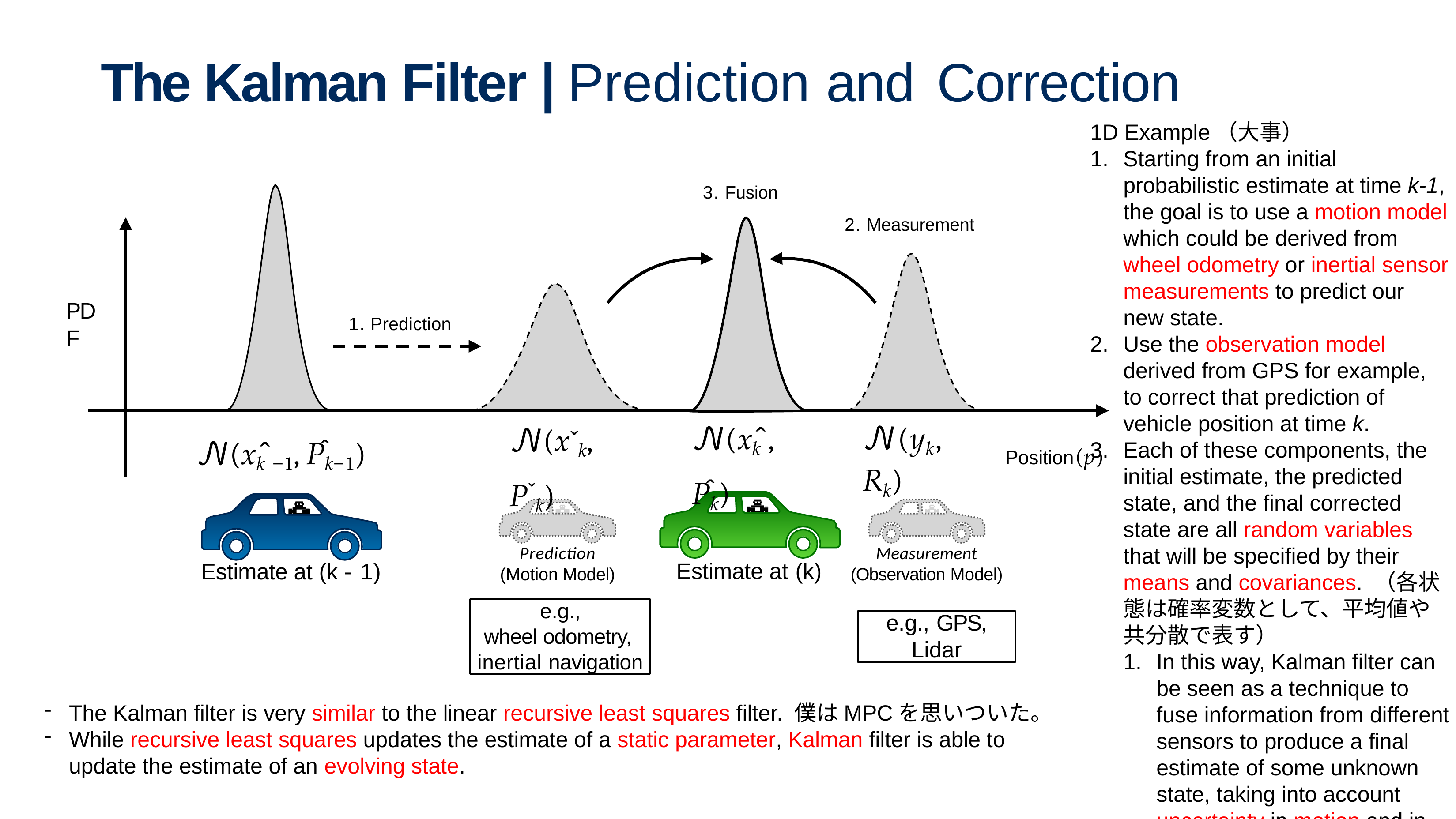

# The Kalman Filter | Prediction and Correction
1D Example（⼤事）
Starting from an initial probabilistic estimate at time k-1, the goal is to use a motion model which could be derived from wheel odometry or inertial sensor measurements to predict our new state.
Use the observation model derived from GPS for example, to correct that prediction of vehicle position at time k.
Each of these components, the initial estimate, the predicted state, and the final corrected state are all random variables that will be specified by their means and covariances. （各状態は確率変数として、平均値や共分散で表す）
In this way, Kalman filter can be seen as a technique to fuse information from different sensors to produce a final estimate of some unknown state, taking into account uncertainty in motion and in measurements.
3. Fusion
2. Measurement

PDF
1. Prediction

𝒩(yk, Rk)
𝒩(xk̂ , P̂k)
𝒩(xk̂ −1, P̂k−1)
𝒩(xˇk, Pˇk)
Position(p)

Prediction
(Motion Model)
Measurement
(Observation Model)
Estimate at (k)
Estimate at (k - 1)
e.g.,
wheel odometry,  inertial navigation
e.g., GPS,
Lidar
The Kalman filter is very similar to the linear recursive least squares filter. 僕はMPCを思いついた。
While recursive least squares updates the estimate of a static parameter, Kalman filter is able to update the estimate of an evolving state.